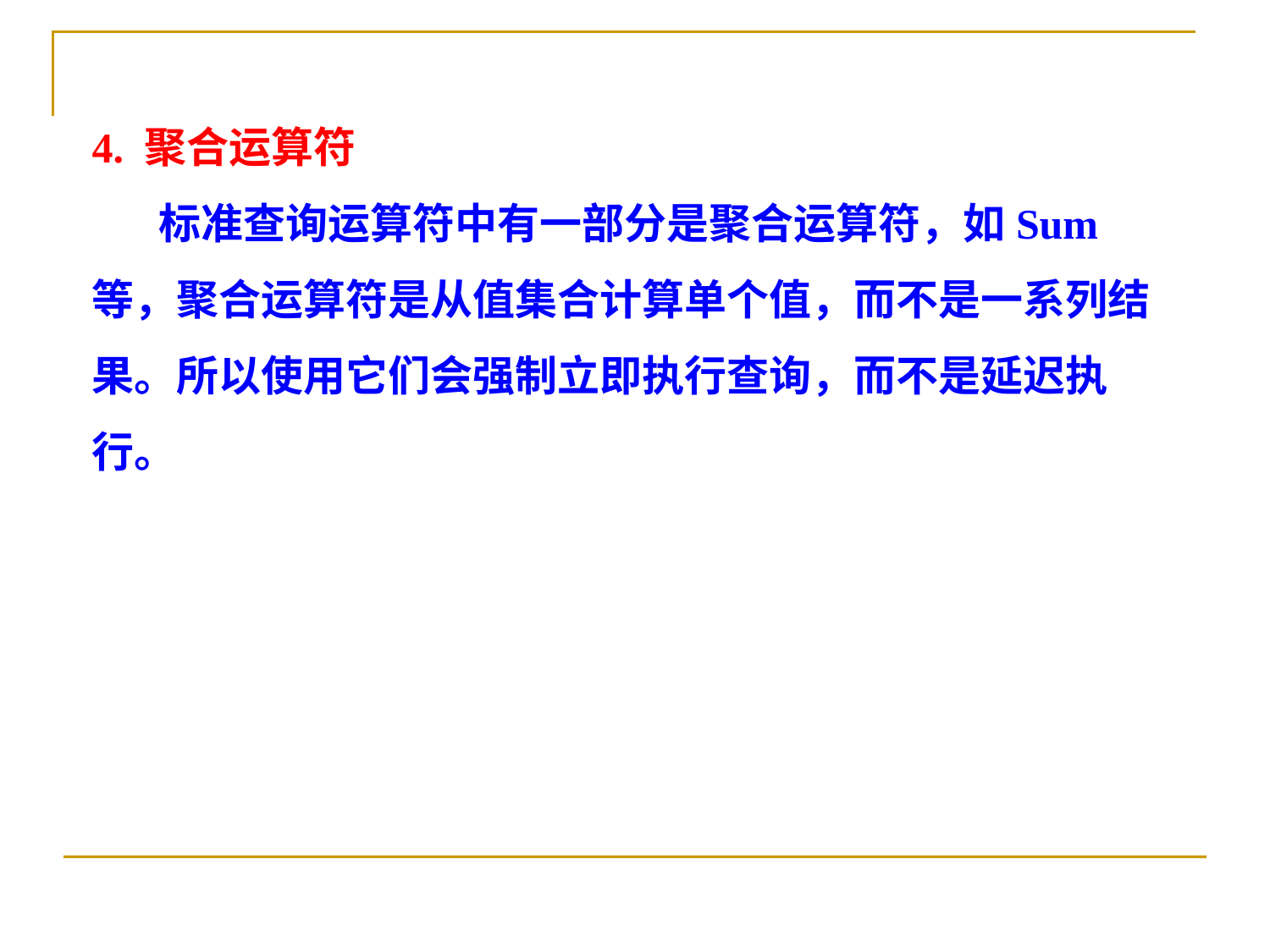

4. 聚合运算符
      标准查询运算符中有一部分是聚合运算符，如Sum等，聚合运算符是从值集合计算单个值，而不是一系列结果。所以使用它们会强制立即执行查询，而不是延迟执行。